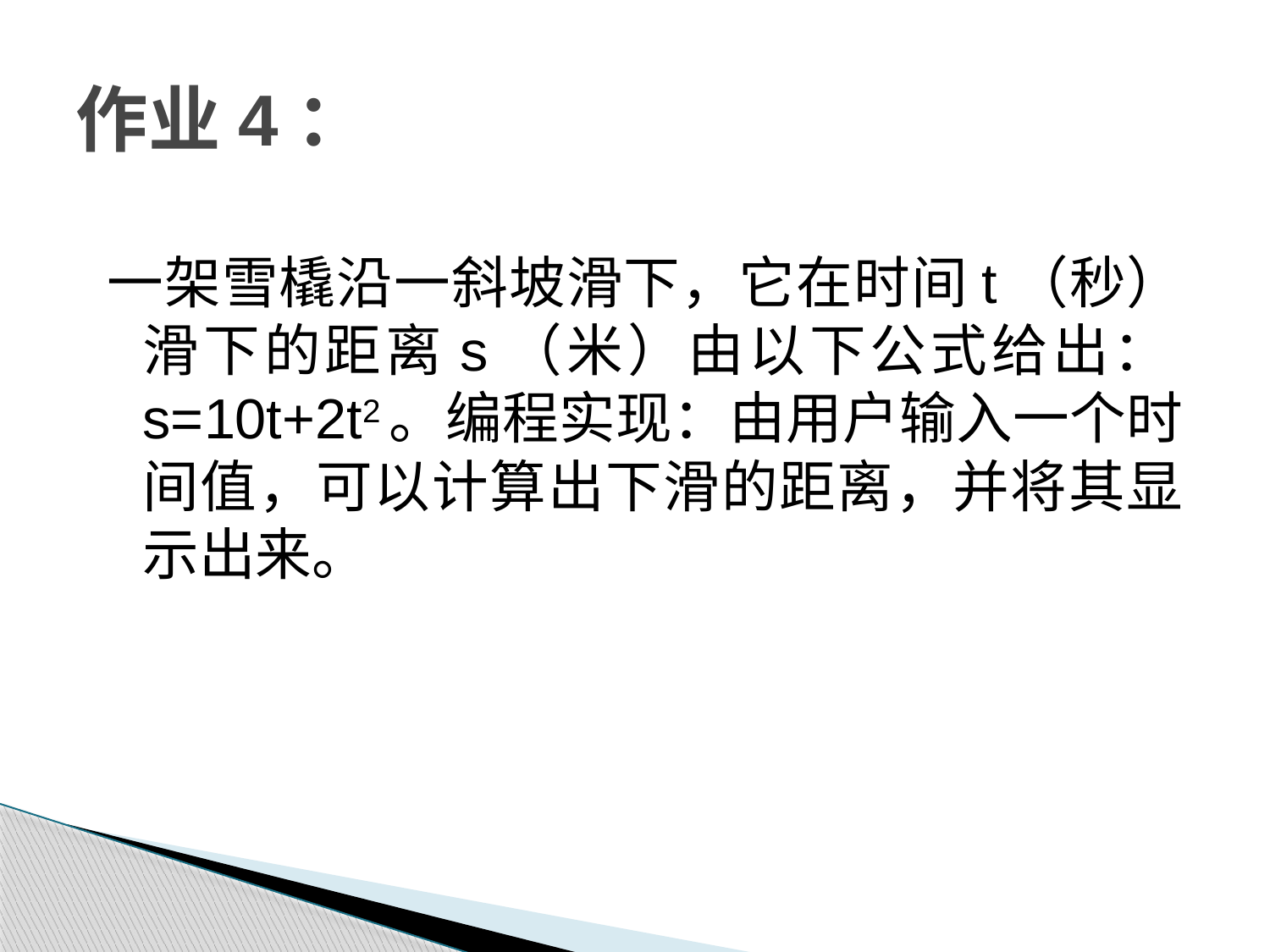

# 作业4：
一架雪橇沿一斜坡滑下，它在时间t（秒）滑下的距离s（米）由以下公式给出：s=10t+2t2。编程实现：由用户输入一个时间值，可以计算出下滑的距离，并将其显示出来。